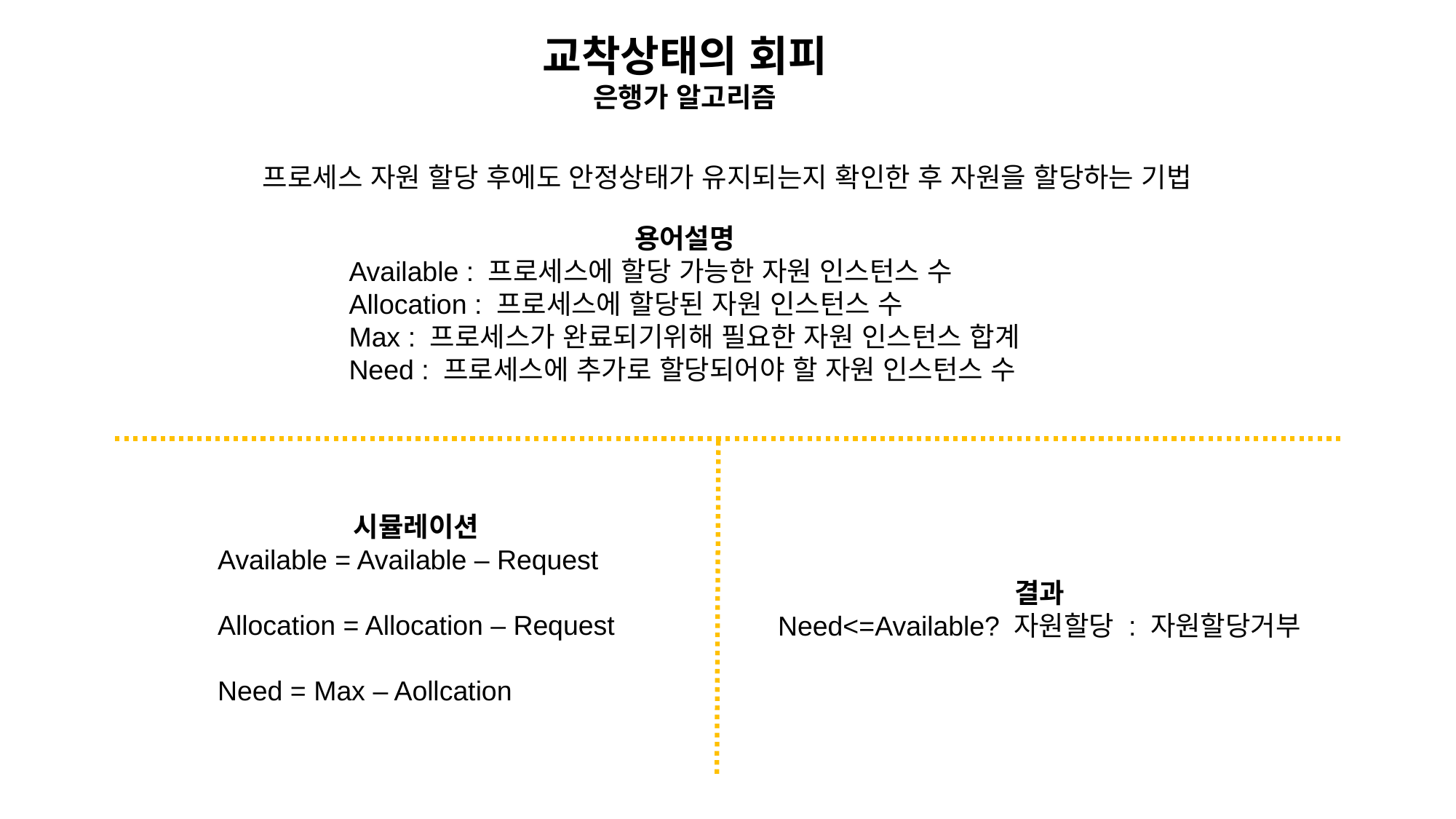

교착상태의 회피
은행가 알고리즘
프로세스 자원 할당 후에도 안정상태가 유지되는지 확인한 후 자원을 할당하는 기법
용어설명
Available : 프로세스에 할당 가능한 자원 인스턴스 수
Allocation : 프로세스에 할당된 자원 인스턴스 수
Max : 프로세스가 완료되기위해 필요한 자원 인스턴스 합계
Need : 프로세스에 추가로 할당되어야 할 자원 인스턴스 수
시뮬레이션
Available = Available – Request

Allocation = Allocation – Request

Need = Max – Aollcation
결과
Need<=Available? 자원할당 : 자원할당거부